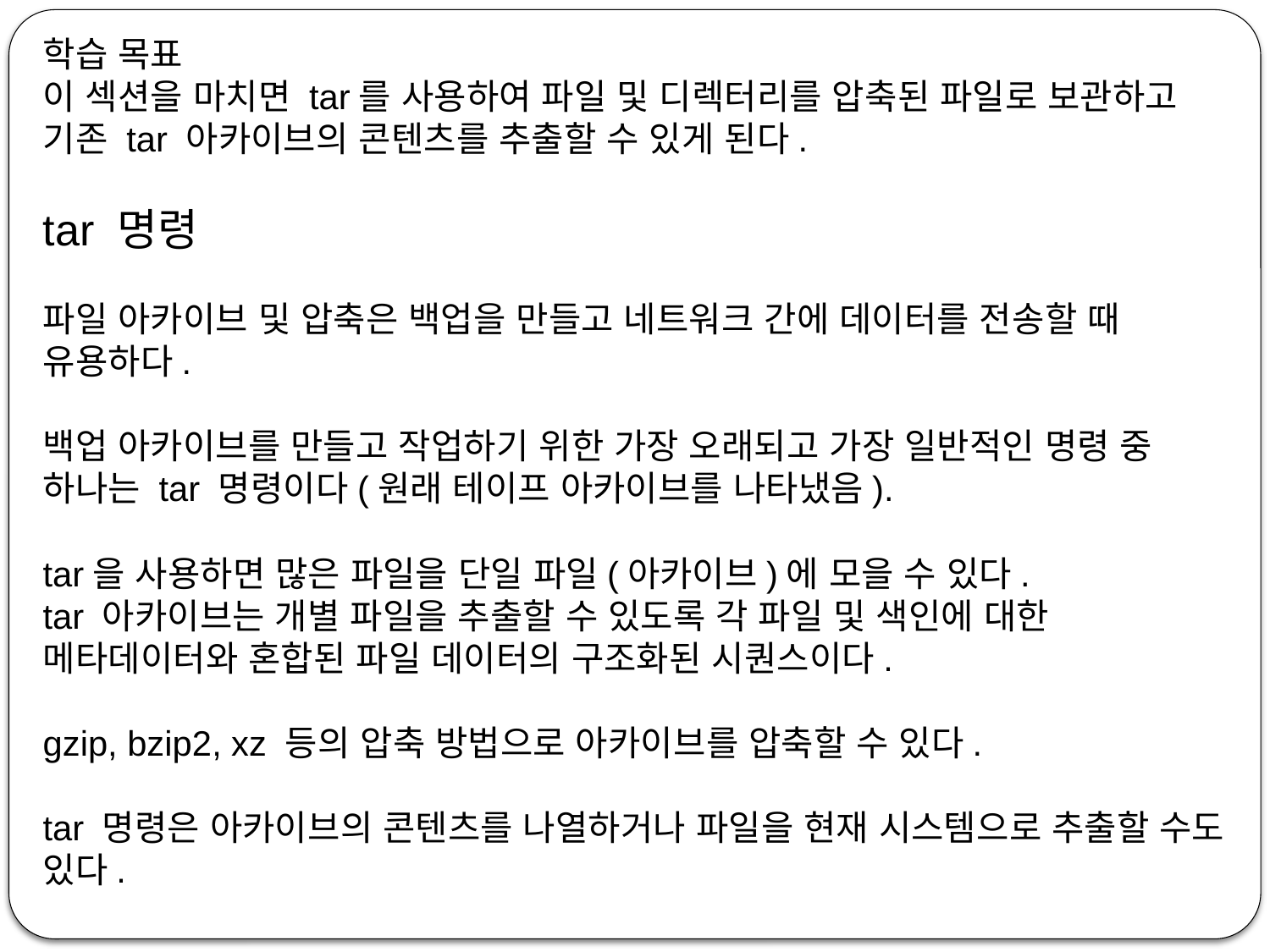

학습 목표
이 섹션을 마치면 tar를 사용하여 파일 및 디렉터리를 압축된 파일로 보관하고 기존 tar 아카이브의 콘텐츠를 추출할 수 있게 된다.

tar 명령

파일 아카이브 및 압축은 백업을 만들고 네트워크 간에 데이터를 전송할 때 유용하다.

백업 아카이브를 만들고 작업하기 위한 가장 오래되고 가장 일반적인 명령 중 하나는 tar 명령이다(원래 테이프 아카이브를 나타냈음).

tar을 사용하면 많은 파일을 단일 파일(아카이브)에 모을 수 있다.
tar 아카이브는 개별 파일을 추출할 수 있도록 각 파일 및 색인에 대한 메타데이터와 혼합된 파일 데이터의 구조화된 시퀀스이다.

gzip, bzip2, xz 등의 압축 방법으로 아카이브를 압축할 수 있다.

tar 명령은 아카이브의 콘텐츠를 나열하거나 파일을 현재 시스템으로 추출할 수도 있다.